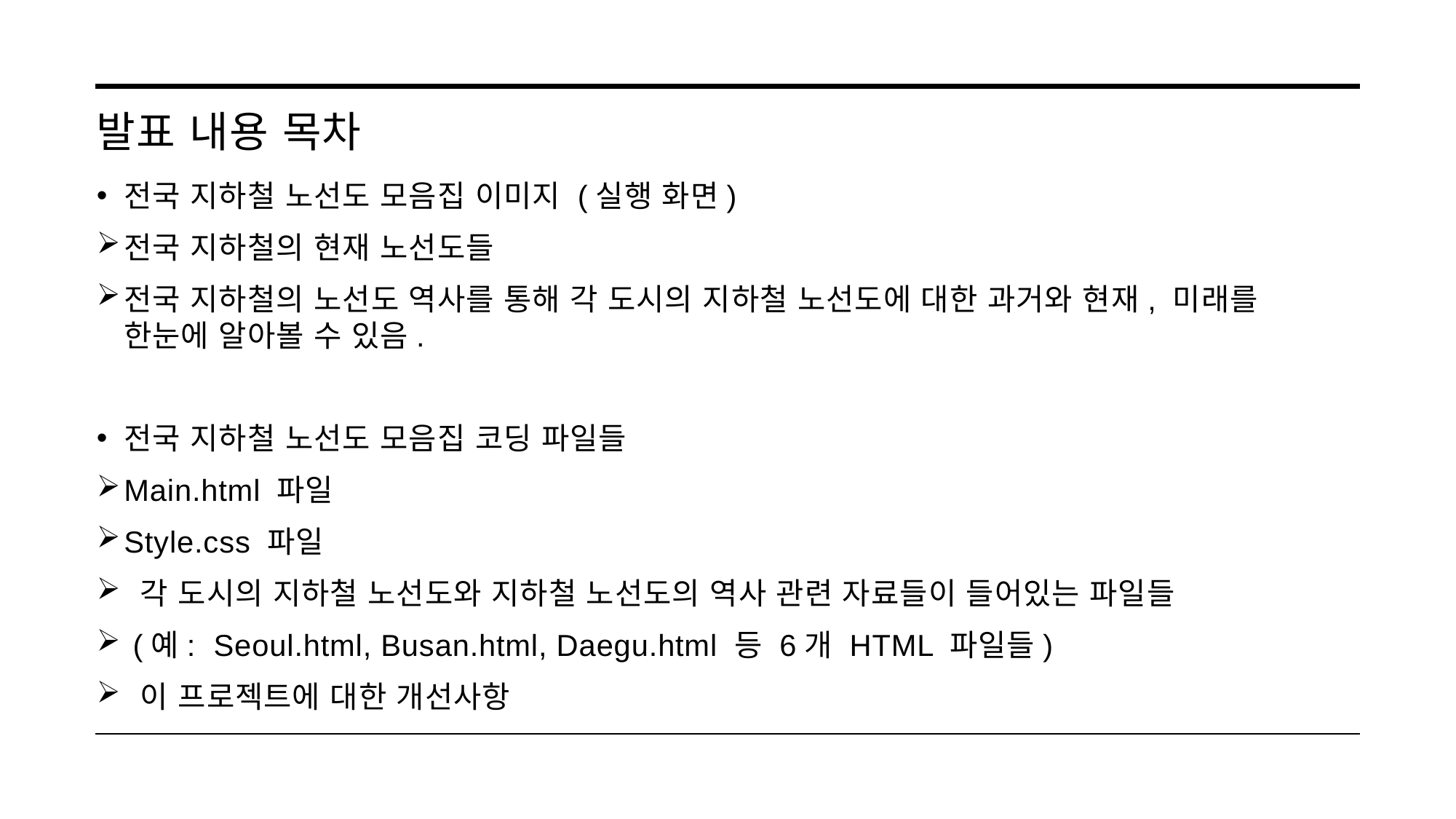

# 발표 내용 목차
전국 지하철 노선도 모음집 이미지 (실행 화면)
전국 지하철의 현재 노선도들
전국 지하철의 노선도 역사를 통해 각 도시의 지하철 노선도에 대한 과거와 현재, 미래를 한눈에 알아볼 수 있음.

전국 지하철 노선도 모음집 코딩 파일들
Main.html 파일
Style.css 파일
 각 도시의 지하철 노선도와 지하철 노선도의 역사 관련 자료들이 들어있는 파일들
 (예:  Seoul.html, Busan.html, Daegu.html 등 6개 HTML 파일들)
 이 프로젝트에 대한 개선사항